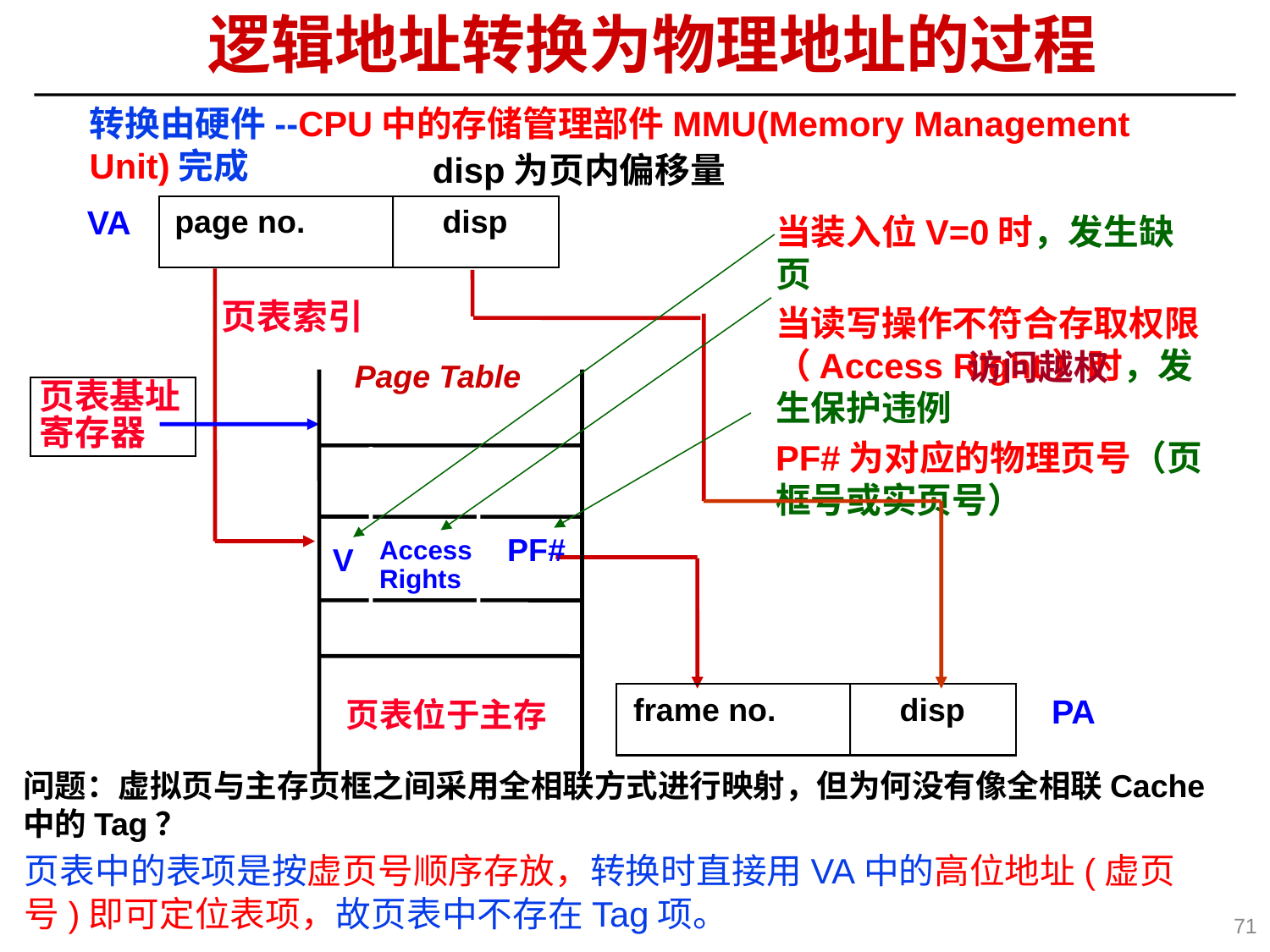

逻辑地址转换为物理地址的过程
转换由硬件--CPU中的存储管理部件MMU(Memory Management Unit)完成
disp为页内偏移量

VA
page no.
disp
当装入位V=0时，发生缺页
当读写操作不符合存取权限（Access Right）时，发生保护违例
PF#为对应的物理页号（页框号或实页号）

页表索引

访问越权
Page Table

Access
Rights

PF#
V

页表位于主存
页表基址寄存器

frame no.
disp
PA
问题：虚拟页与主存页框之间采用全相联方式进行映射，但为何没有像全相联Cache中的Tag？
页表中的表项是按虚页号顺序存放，转换时直接用VA中的高位地址(虚页号)即可定位表项，故页表中不存在Tag项。
71